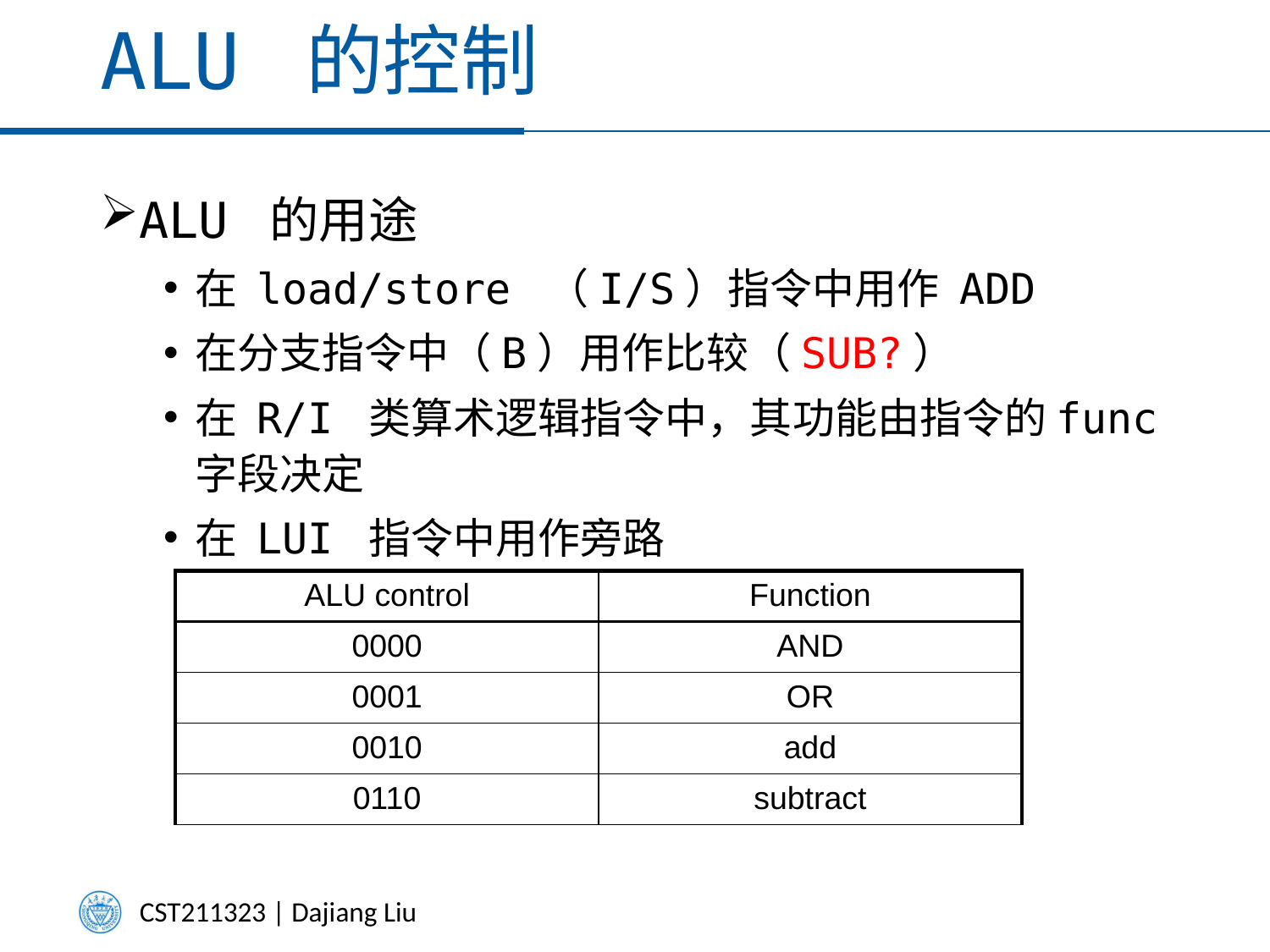

# ALU 的控制
ALU 的用途
在 load/store （I/S）指令中用作 ADD
在分支指令中（B）用作比较（SUB?）
在 R/I 类算术逻辑指令中，其功能由指令的func字段决定
在 LUI 指令中用作旁路
| ALU control | Function |
| --- | --- |
| 0000 | AND |
| 0001 | OR |
| 0010 | add |
| 0110 | subtract |
5